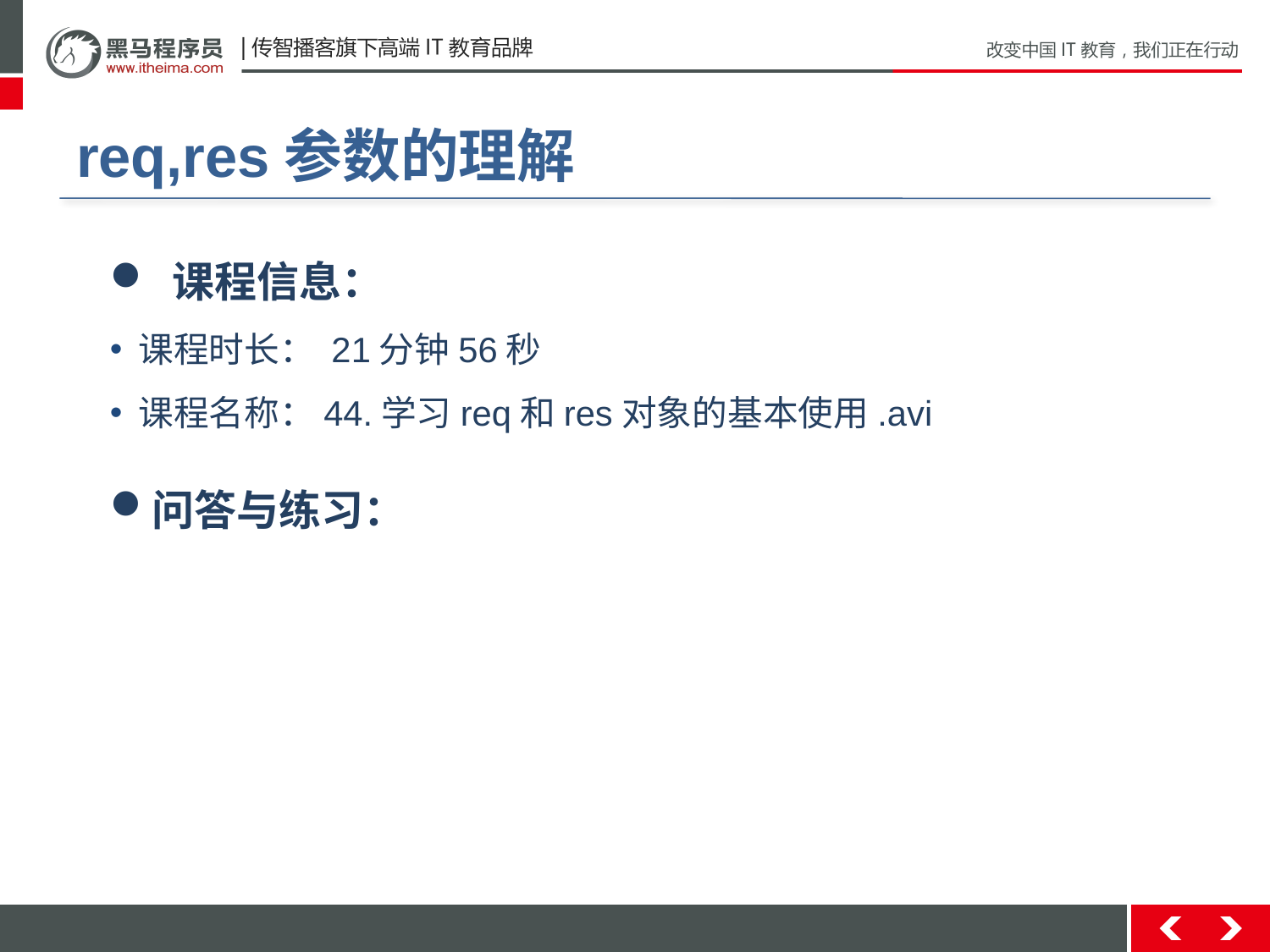

# req,res参数的理解
 课程信息：
 课程时长： 21分钟56秒
 课程名称：44.学习req和res对象的基本使用.avi
问答与练习：